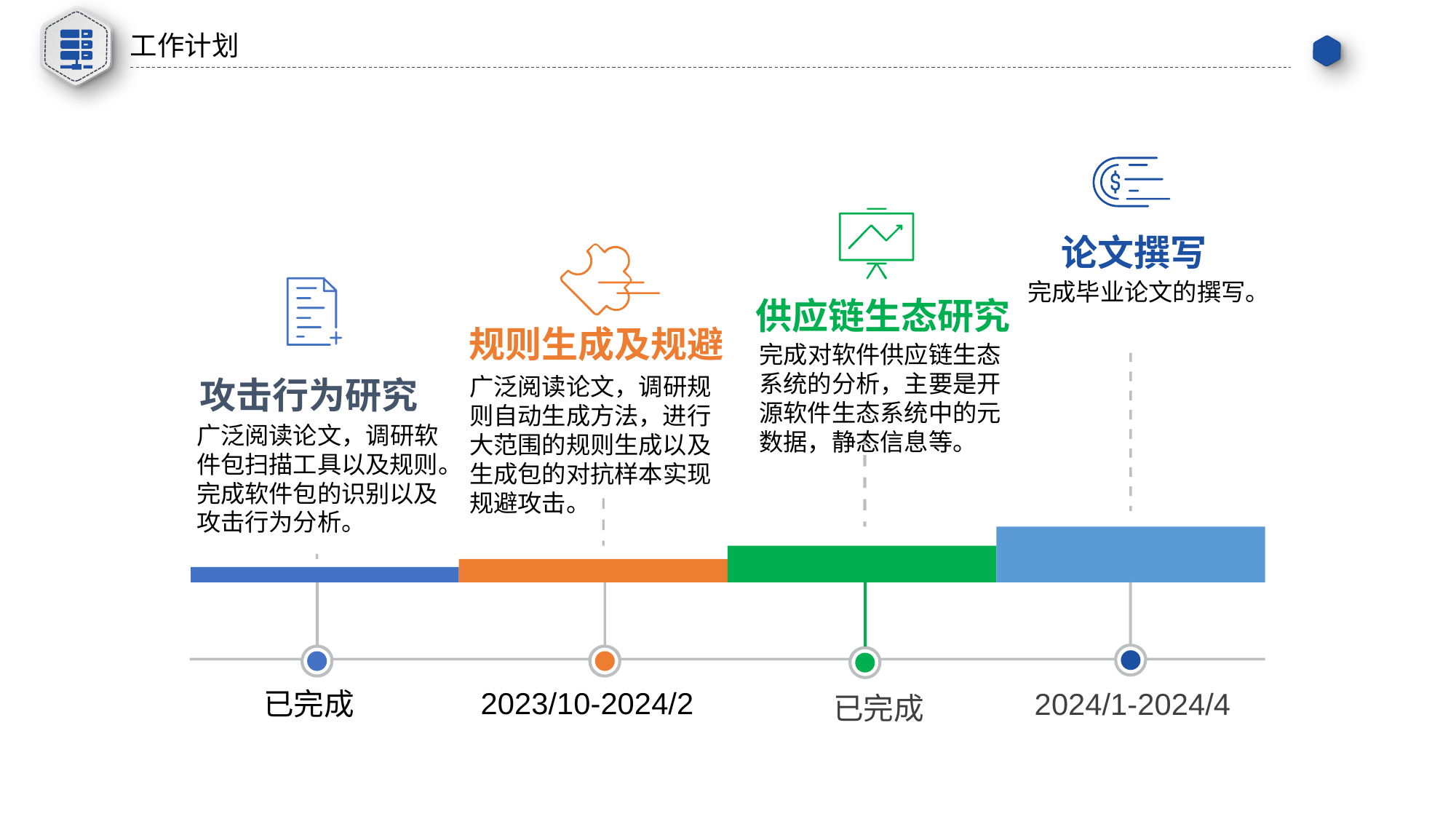

工作计划

论文撰写

完成毕业论文的撰写。

供应链生态研究
规则生成及规避
完成对软件供应链生态系统的分析，主要是开源软件生态系统中的元数据，静态信息等。

广泛阅读论文，调研规则自动生成方法，进行大范围的规则生成以及生成包的对抗样本实现规避攻击。
攻击行为研究
广泛阅读论文，调研软件包扫描工具以及规则。完成软件包的识别以及攻击行为分析。

2023/10-2024/2
已完成
2024/1-2024/4
已完成